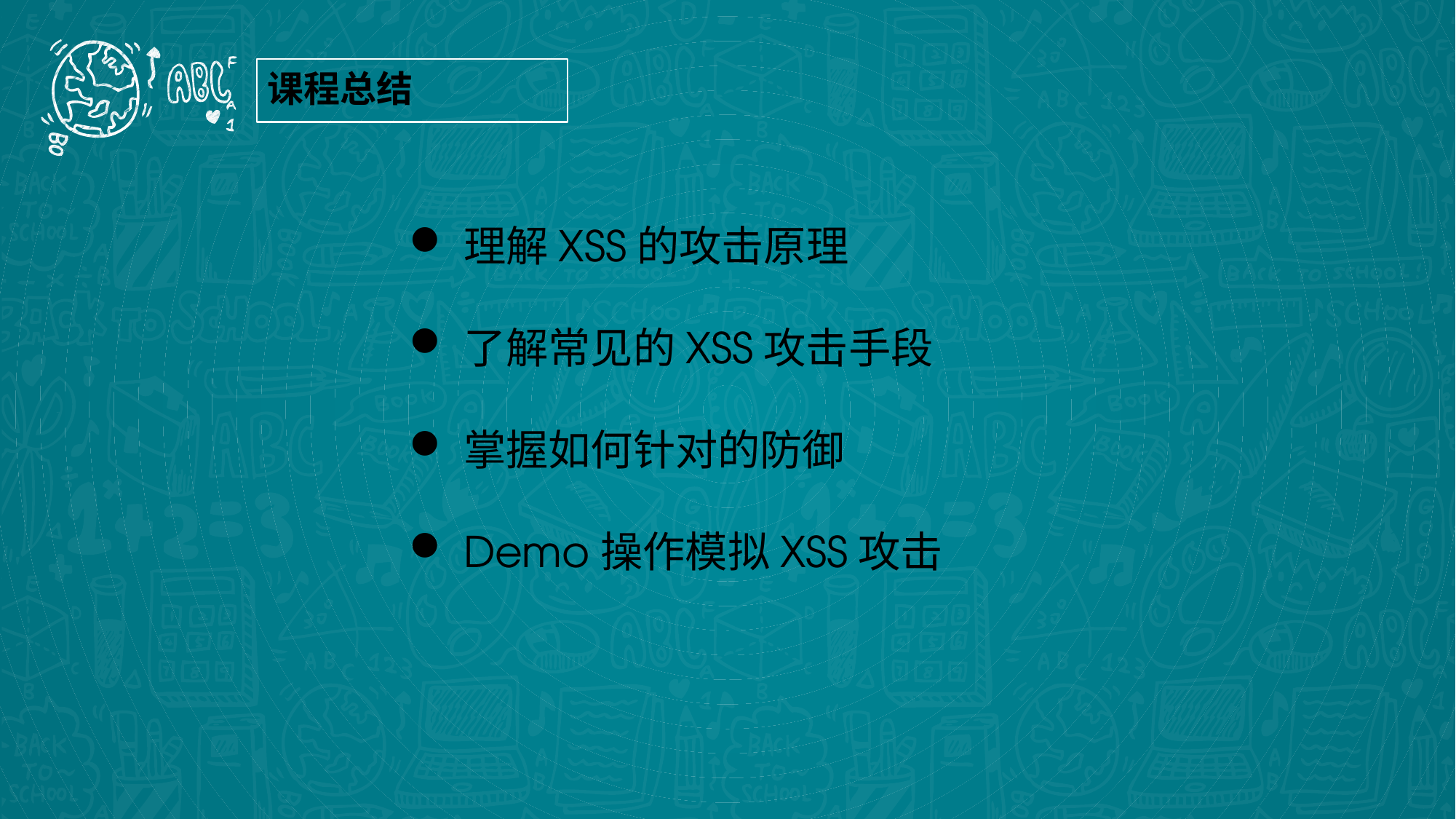

课程总结
理解XSS的攻击原理

了解常见的XSS攻击手段

掌握如何针对的防御

Demo操作模拟XSS攻击